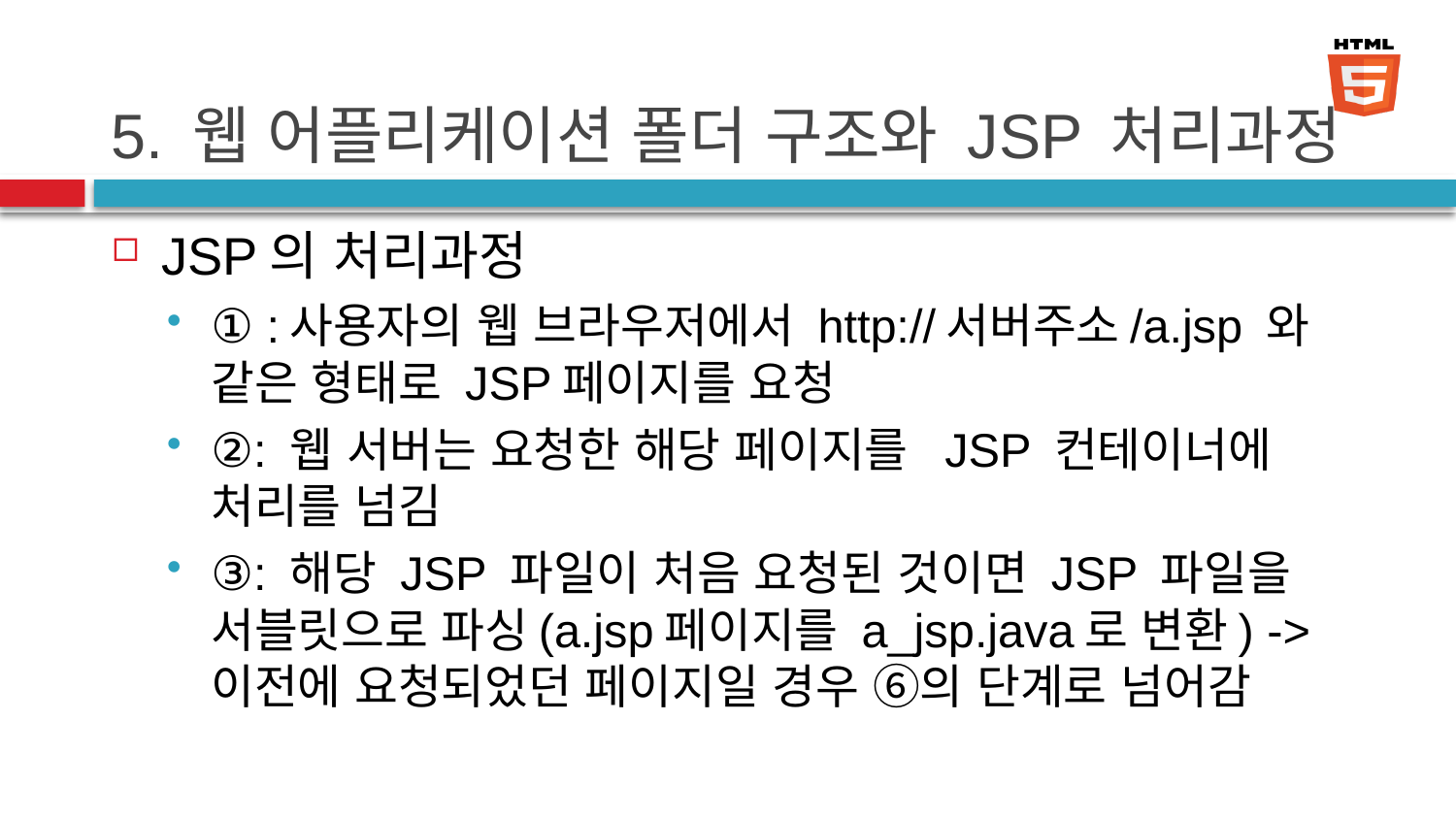

# 5. 웹 어플리케이션 폴더 구조와 JSP 처리과정
JSP의 처리과정
① :사용자의 웹 브라우저에서 http://서버주소/a.jsp 와 같은 형태로 JSP페이지를 요청
②: 웹 서버는 요청한 해당 페이지를  JSP 컨테이너에 처리를 넘김
③: 해당 JSP 파일이 처음 요청된 것이면 JSP 파일을 서블릿으로 파싱(a.jsp페이지를 a_jsp.java로 변환) ->이전에 요청되었던 페이지일 경우 ⑥의 단계로 넘어감